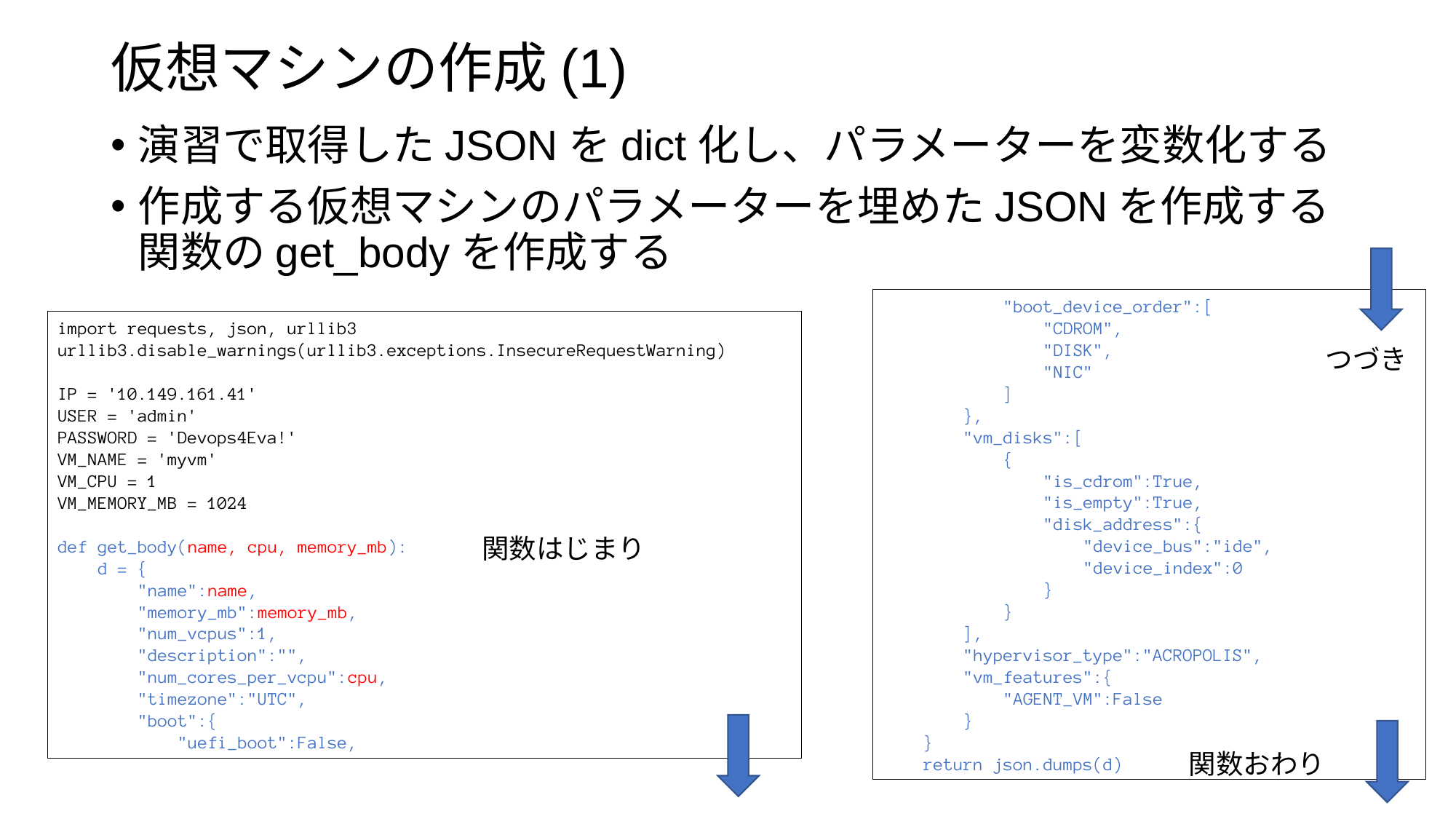

# 仮想マシンの作成(1)
演習で取得したJSONをdict化し、パラメーターを変数化する
作成する仮想マシンのパラメーターを埋めたJSONを作成する関数のget_bodyを作成する

            "boot_device_order":[
                "CDROM",
                "DISK",
                "NIC"
            ]
        },
        "vm_disks":[
            {
                "is_cdrom":True,
                "is_empty":True,
                "disk_address":{
                    "device_bus":"ide",
                    "device_index":0
                }
            }
        ],
        "hypervisor_type":"ACROPOLIS",
        "vm_features":{
            "AGENT_VM":False
        }
    }
    return json.dumps(d)
import requests, json, urllib3
urllib3.disable_warnings(urllib3.exceptions.InsecureRequestWarning)

IP = '10.149.161.41'
USER = 'admin'
PASSWORD = 'Devops4Eva!'
VM_NAME = 'myvm'
VM_CPU = 1
VM_MEMORY_MB = 1024

def get_body(name, cpu, memory_mb):
    d = {
        "name":name,
        "memory_mb":memory_mb,
        "num_vcpus":1,
        "description":"",
        "num_cores_per_vcpu":cpu,
        "timezone":"UTC",
        "boot":{
            "uefi_boot":False,
つづき
関数はじまり

関数おわり